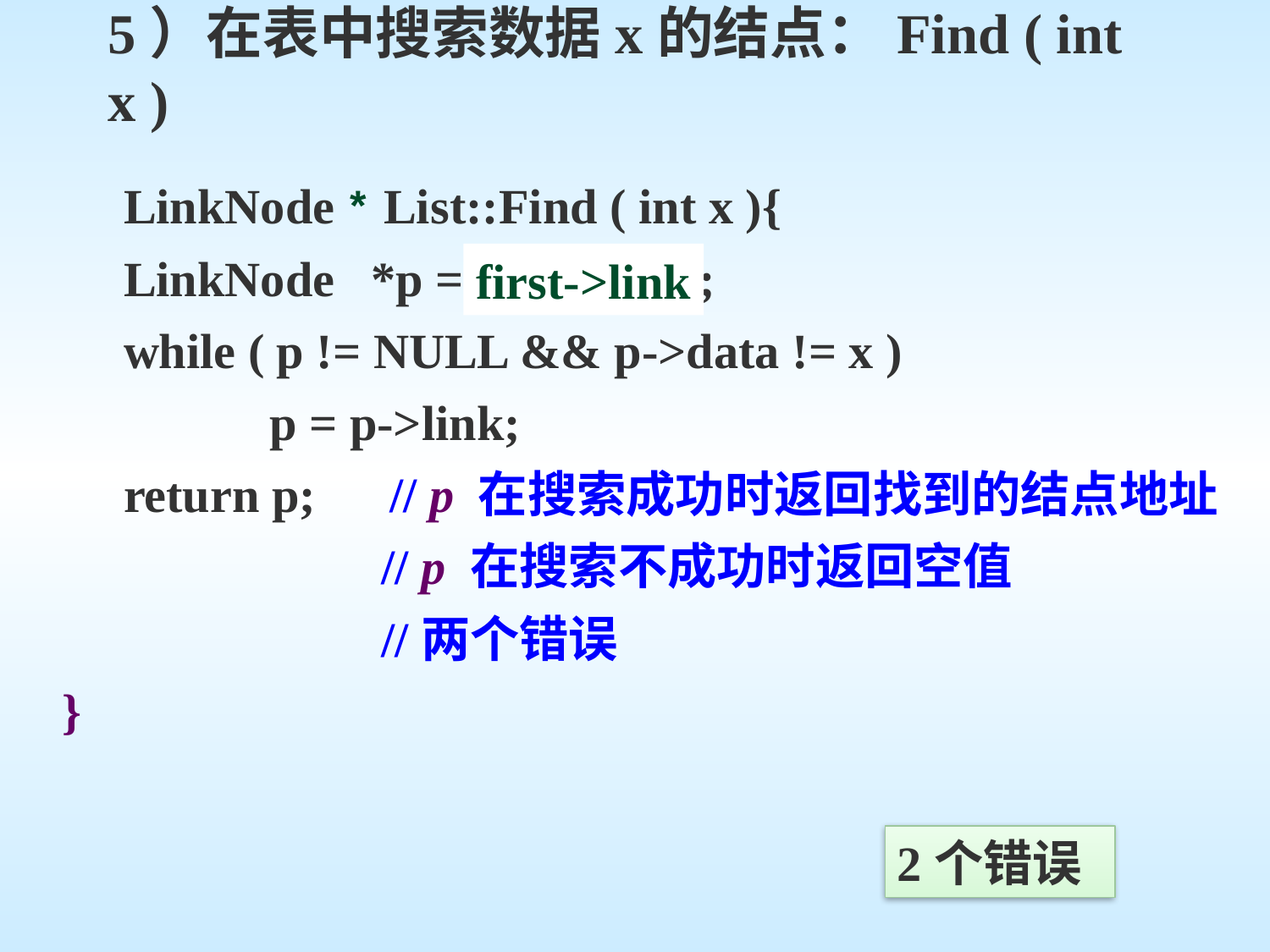

5）在表中搜索数据x的结点：Find ( int x )
     LinkNode    List::Find ( int x ){
     LinkNode   *p = first           ;
     while ( p != NULL && p->data != x )
	             p = p->link;
     return p;      // p 在搜索成功时返回找到的结点地址
                          // p 在搜索不成功时返回空值
                          //两个错误
}
*
first->link
2个错误